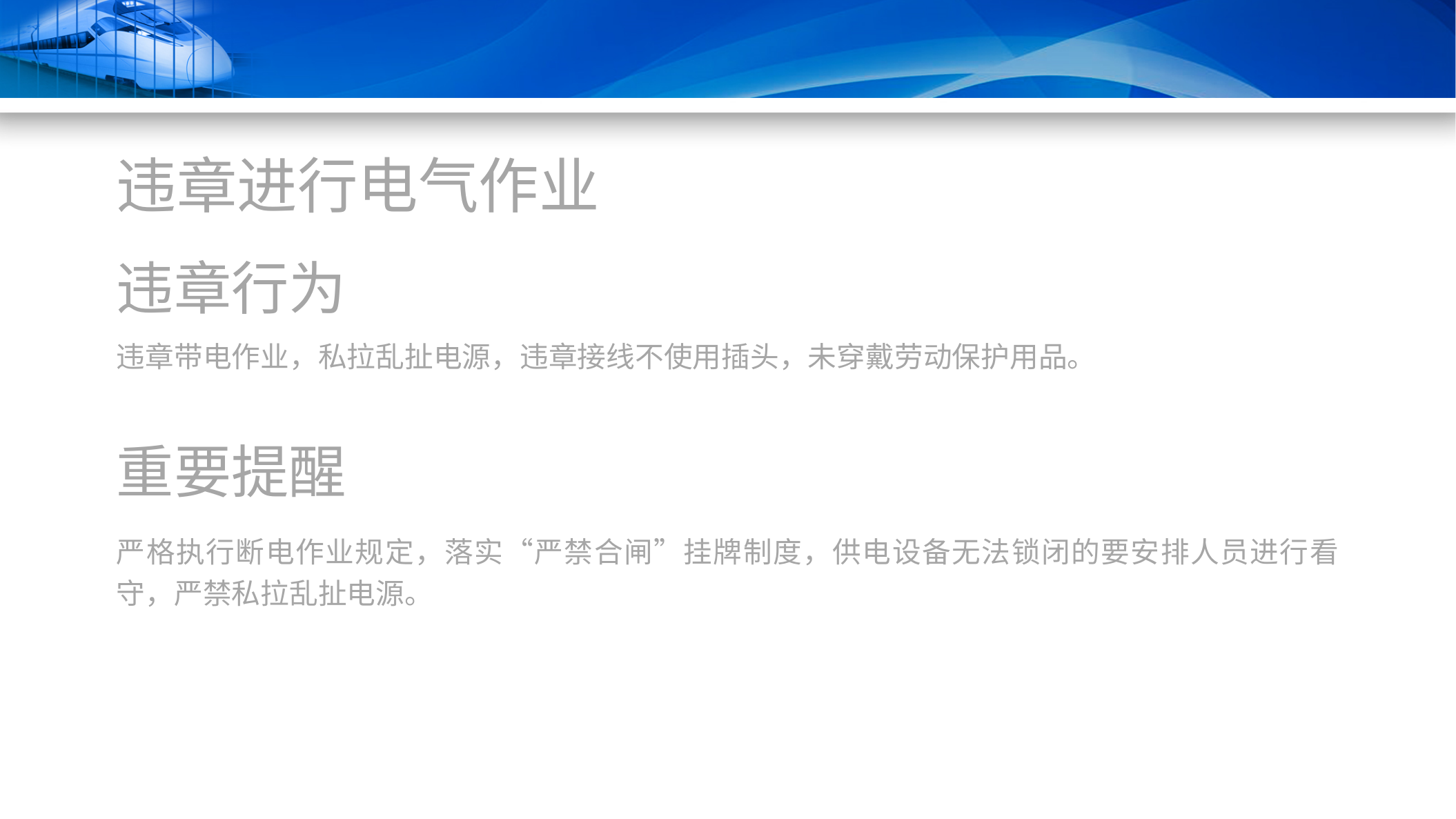

违章进行电气作业
违章行为
违章带电作业，私拉乱扯电源，违章接线不使用插头，未穿戴劳动保护用品。
重要提醒
严格执行断电作业规定，落实“严禁合闸”挂牌制度，供电设备无法锁闭的要安排人员进行看守，严禁私拉乱扯电源。